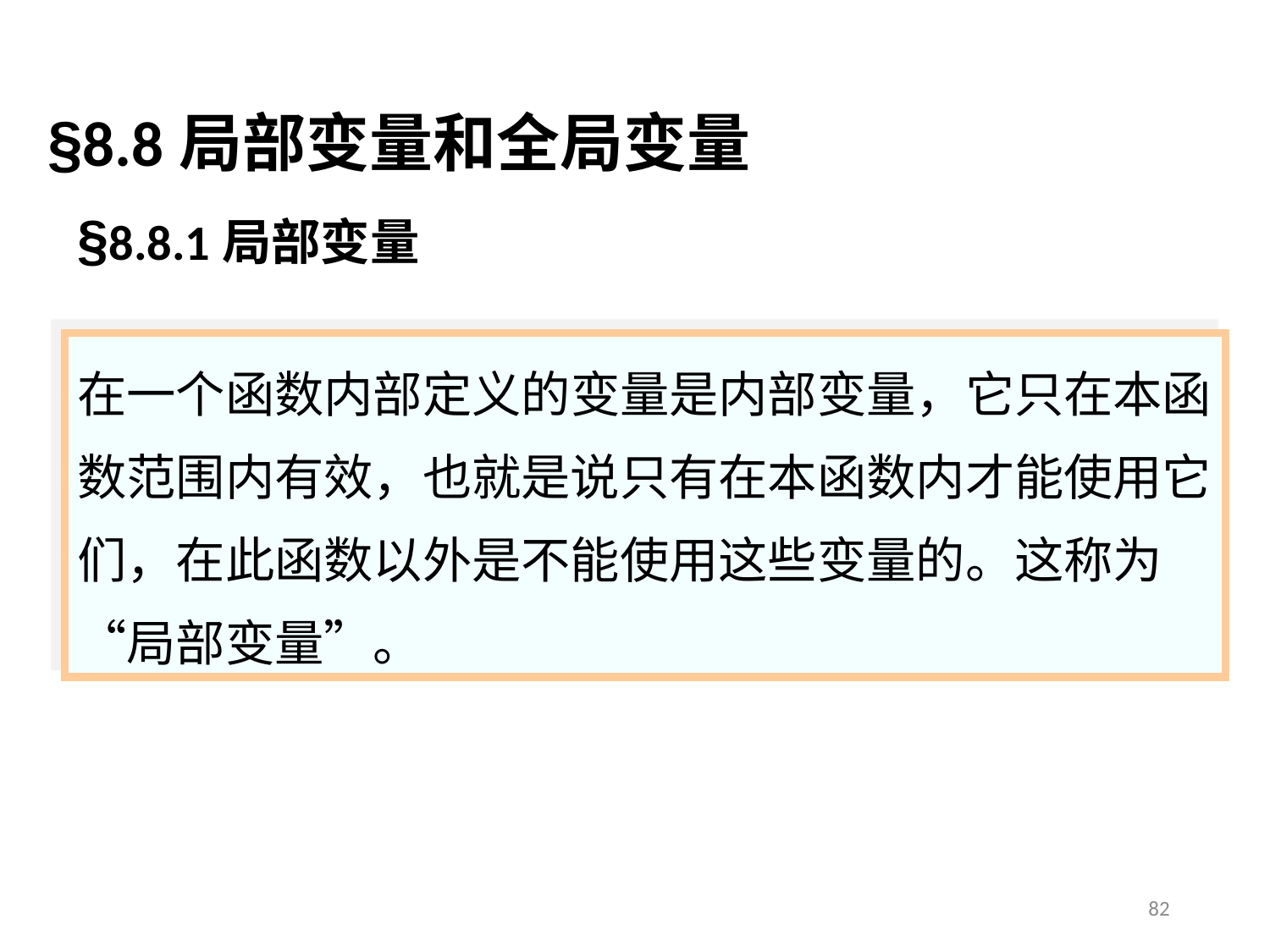

§8.8局部变量和全局变量
§8.8.1局部变量
在一个函数内部定义的变量是内部变量，它只在本函数范围内有效，也就是说只有在本函数内才能使用它们，在此函数以外是不能使用这些变量的。这称为“局部变量”。
82